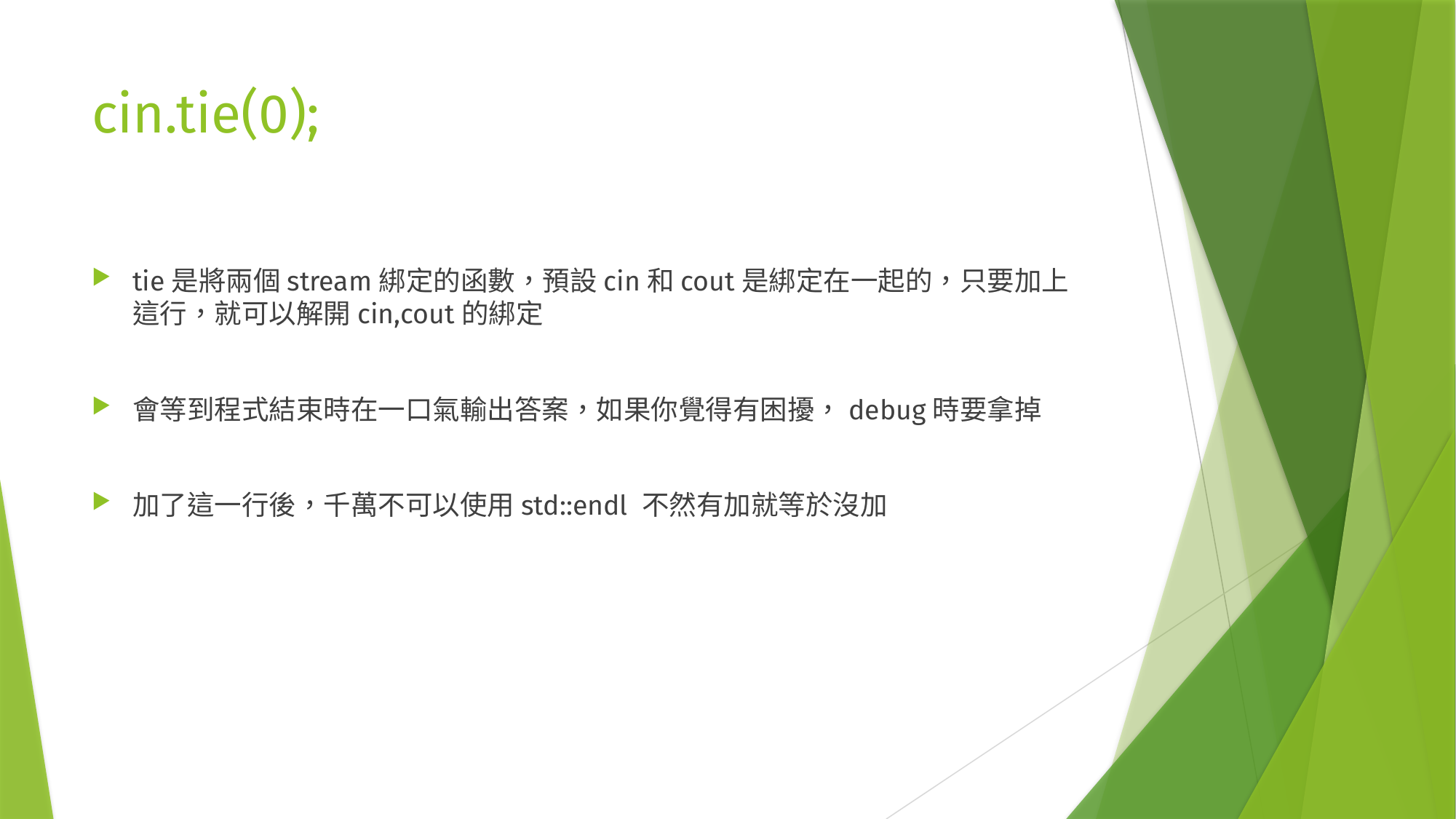

# cin.tie(0);
tie是將兩個stream綁定的函數，預設cin和cout是綁定在一起的，只要加上這行，就可以解開cin,cout的綁定

會等到程式結束時在一口氣輸出答案，如果你覺得有困擾，debug時要拿掉

加了這一行後，千萬不可以使用std::endl 不然有加就等於沒加